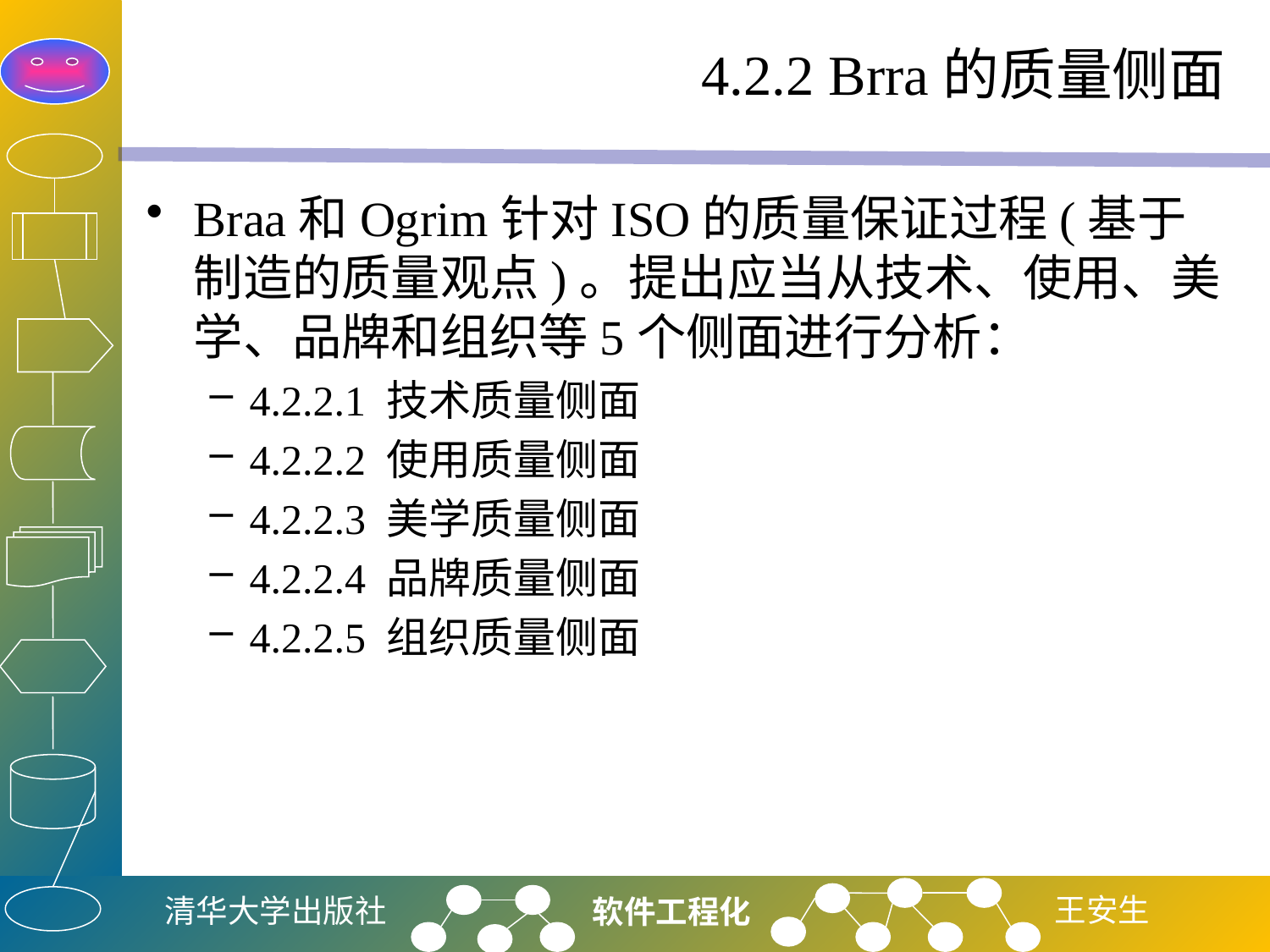

# 4.2.2 Brra的质量侧面
Braa和Ogrim针对ISO的质量保证过程(基于制造的质量观点)。提出应当从技术、使用、美学、品牌和组织等5个侧面进行分析：
4.2.2.1 技术质量侧面
4.2.2.2 使用质量侧面
4.2.2.3 美学质量侧面
4.2.2.4 品牌质量侧面
4.2.2.5 组织质量侧面